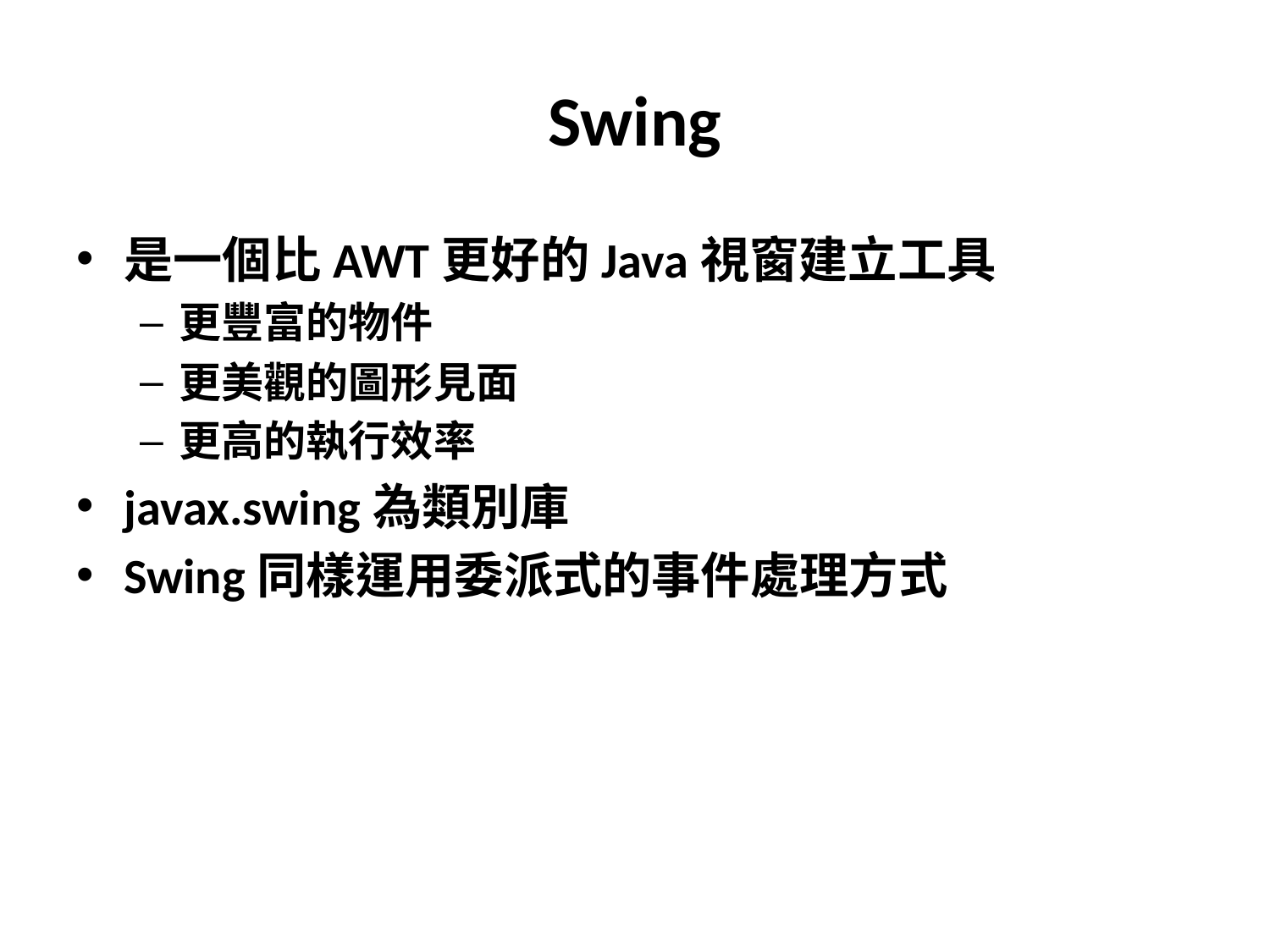

# Swing
是一個比AWT更好的Java視窗建立工具
更豐富的物件
更美觀的圖形見面
更高的執行效率
javax.swing為類別庫
Swing同樣運用委派式的事件處理方式